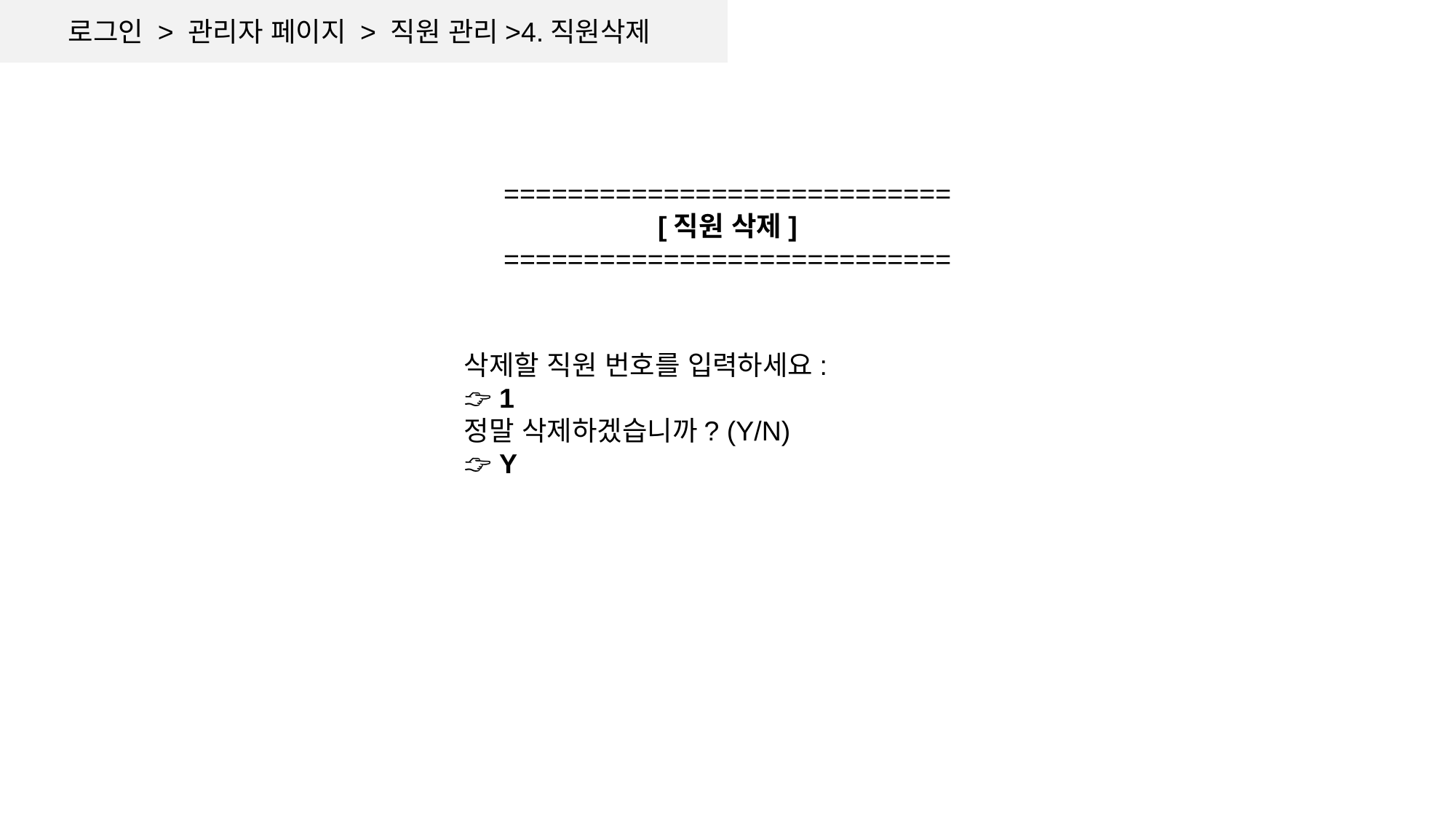

로그인 > 관리자 페이지 > 직원 관리>4.직원삭제

============================
[직원 삭제]
============================
삭제할 직원 번호를 입력하세요:
👉 1
정말 삭제하겠습니까? (Y/N)
👉 Y